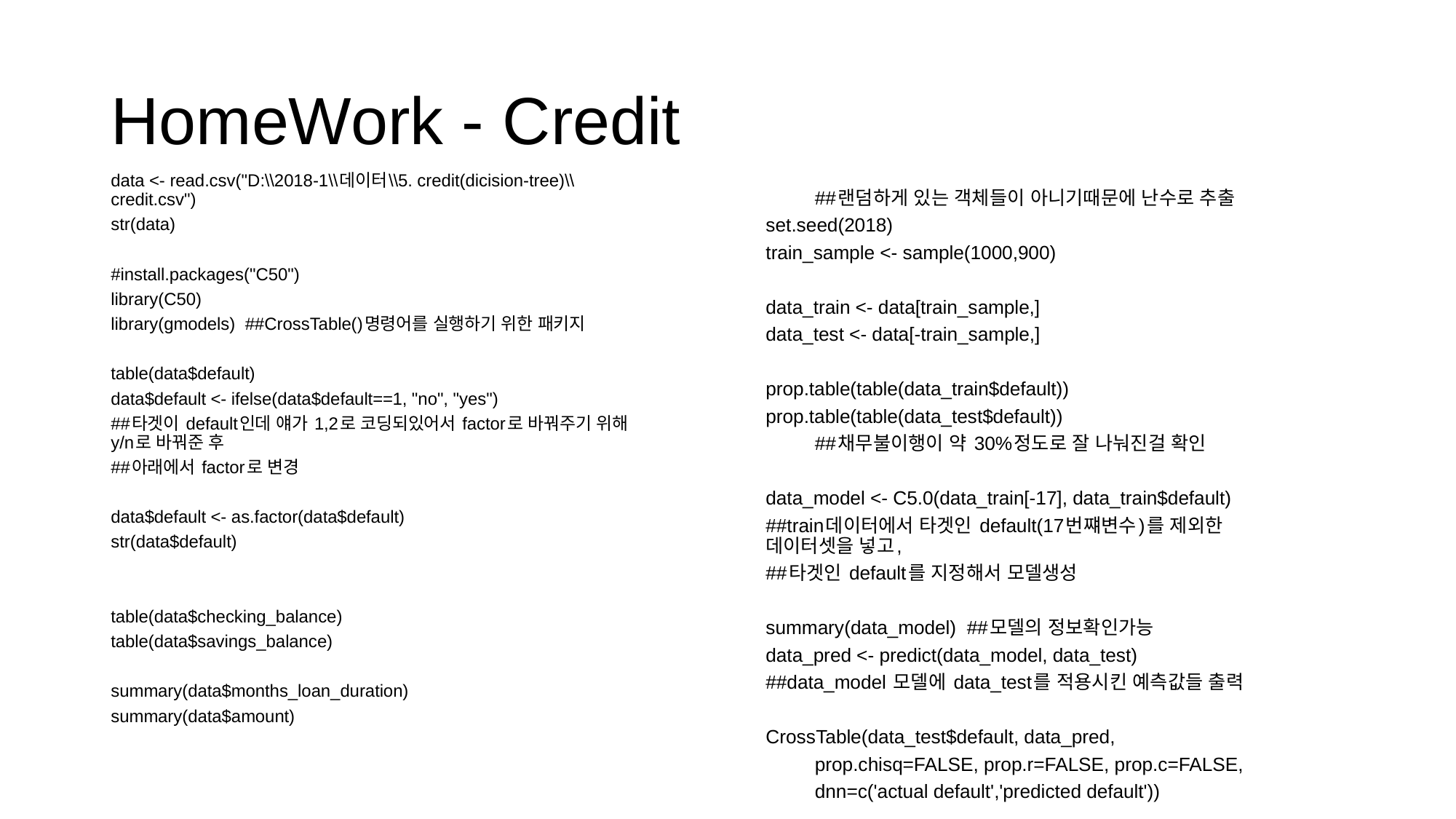

# HomeWork - Credit
data <- read.csv("D:\\2018-1\\데이터\\5. credit(dicision-tree)\\credit.csv")
str(data)

#install.packages("C50")
library(C50)
library(gmodels)	##CrossTable()명령어를 실행하기 위한 패키지

table(data$default)
data$default <- ifelse(data$default==1, "no", "yes")
##타겟이 default인데 얘가 1,2로 코딩되있어서 factor로 바꿔주기 위해 y/n로 바꿔준 후
##아래에서 factor로 변경

data$default <- as.factor(data$default)
str(data$default)

table(data$checking_balance)
table(data$savings_balance)

summary(data$months_loan_duration)
summary(data$amount)

	##랜덤하게 있는 객체들이 아니기때문에 난수로 추출
set.seed(2018)
train_sample <- sample(1000,900)

data_train <- data[train_sample,]
data_test <- data[-train_sample,]

prop.table(table(data_train$default))
prop.table(table(data_test$default))
	##채무불이행이 약 30%정도로 잘 나눠진걸 확인

data_model <- C5.0(data_train[-17], data_train$default)
##train데이터에서 타겟인 default(17번쨰변수)를 제외한 데이터셋을 넣고,
##타겟인 default를 지정해서 모델생성

summary(data_model)  ##모델의 정보확인가능
data_pred <- predict(data_model, data_test)
##data_model 모델에 data_test를 적용시킨 예측값들 출력

CrossTable(data_test$default, data_pred,
	prop.chisq=FALSE, prop.r=FALSE, prop.c=FALSE,
	dnn=c('actual default','predicted default'))